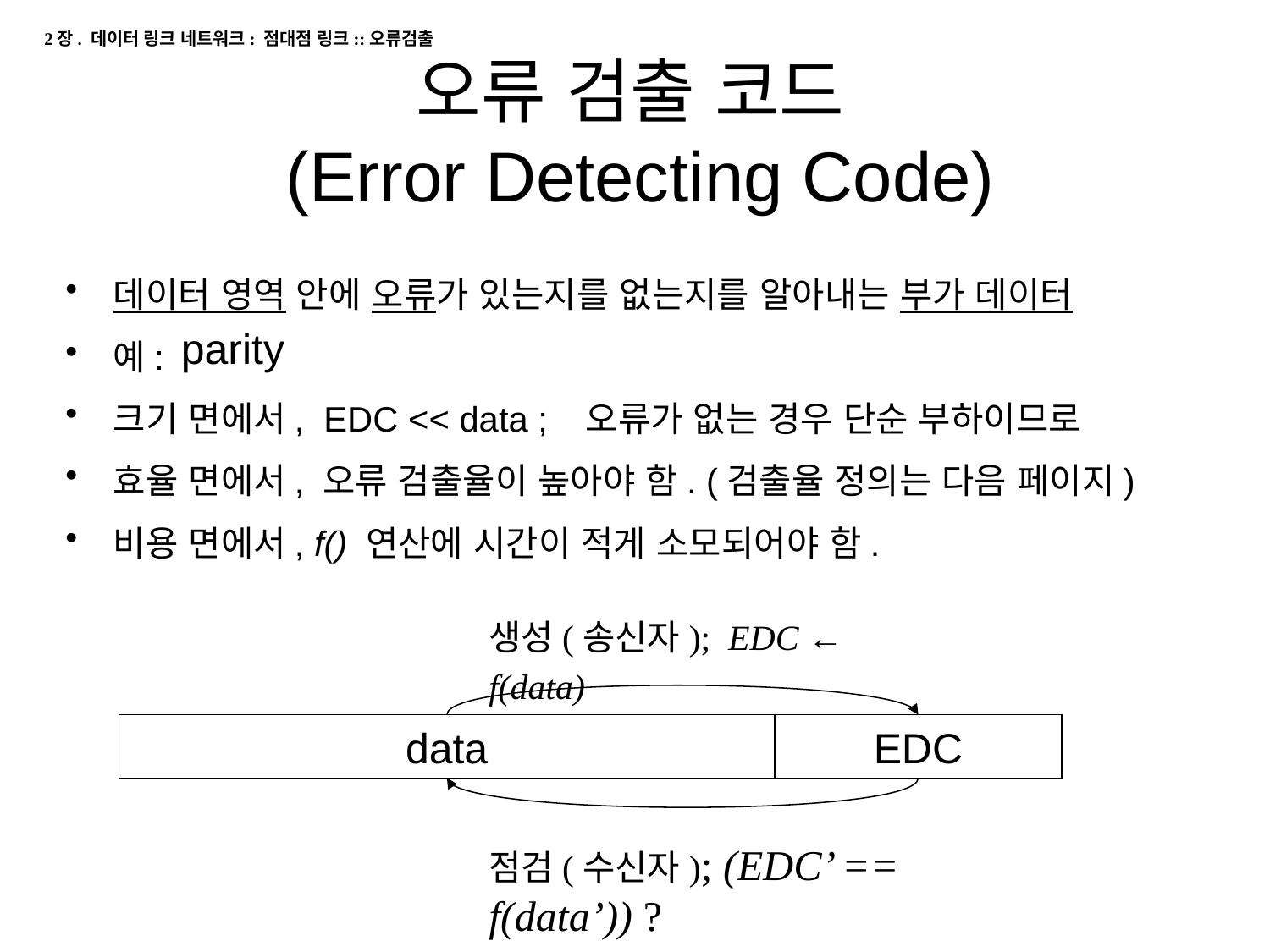

2장. 데이터 링크 네트워크: 점대점 링크::오류검출
# 오류 검출 코드 (Error Detecting Code)
데이터 영역 안에 오류가 있는지를 없는지를 알아내는 부가 데이터
예:
크기 면에서,  EDC << data ;   오류가 없는 경우 단순 부하이므로
효율 면에서, 오류 검출율이 높아야 함. (검출율 정의는 다음 페이지)
비용 면에서, f() 연산에 시간이 적게 소모되어야 함.
parity
생성(송신자);  EDC ← f(data)
data
EDC
점검(수신자); (EDC’ == f(data’)) ?